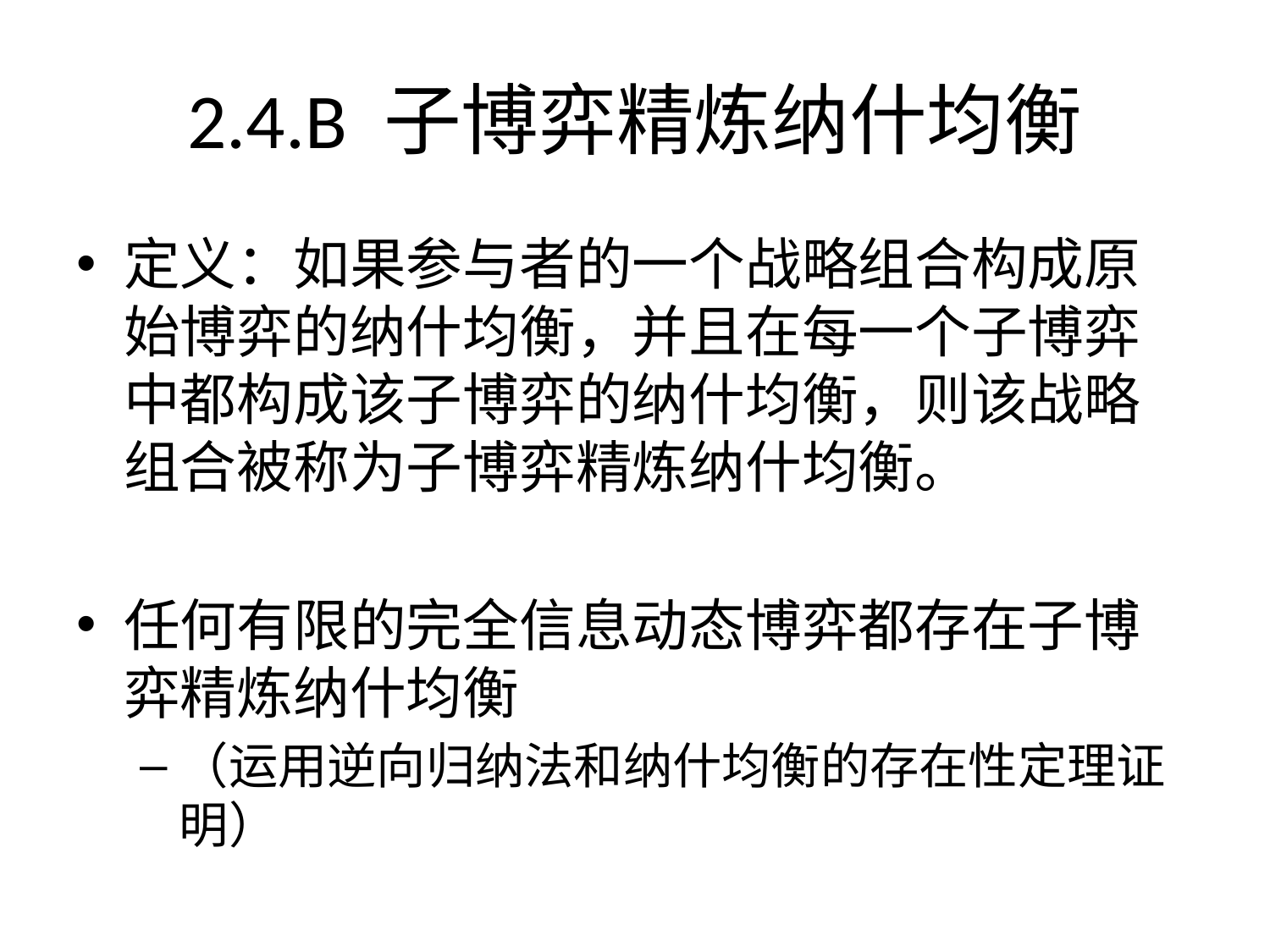

2.4.B 子博弈精炼纳什均衡
定义：如果参与者的一个战略组合构成原始博弈的纳什均衡，并且在每一个子博弈中都构成该子博弈的纳什均衡，则该战略组合被称为子博弈精炼纳什均衡。

任何有限的完全信息动态博弈都存在子博弈精炼纳什均衡
（运用逆向归纳法和纳什均衡的存在性定理证明）